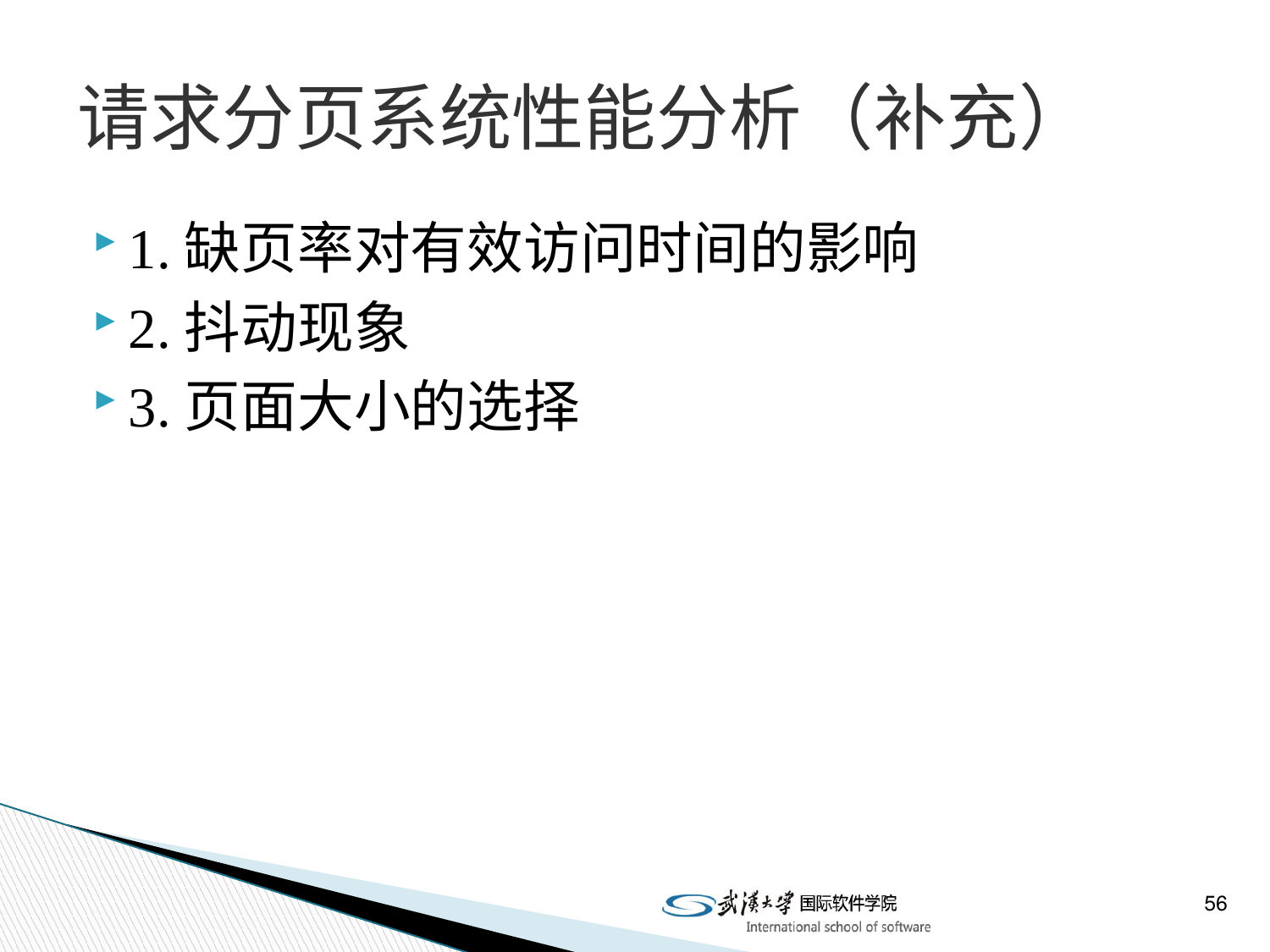

# 请求分页系统性能分析（补充）
1.缺页率对有效访问时间的影响
2.抖动现象
3.页面大小的选择